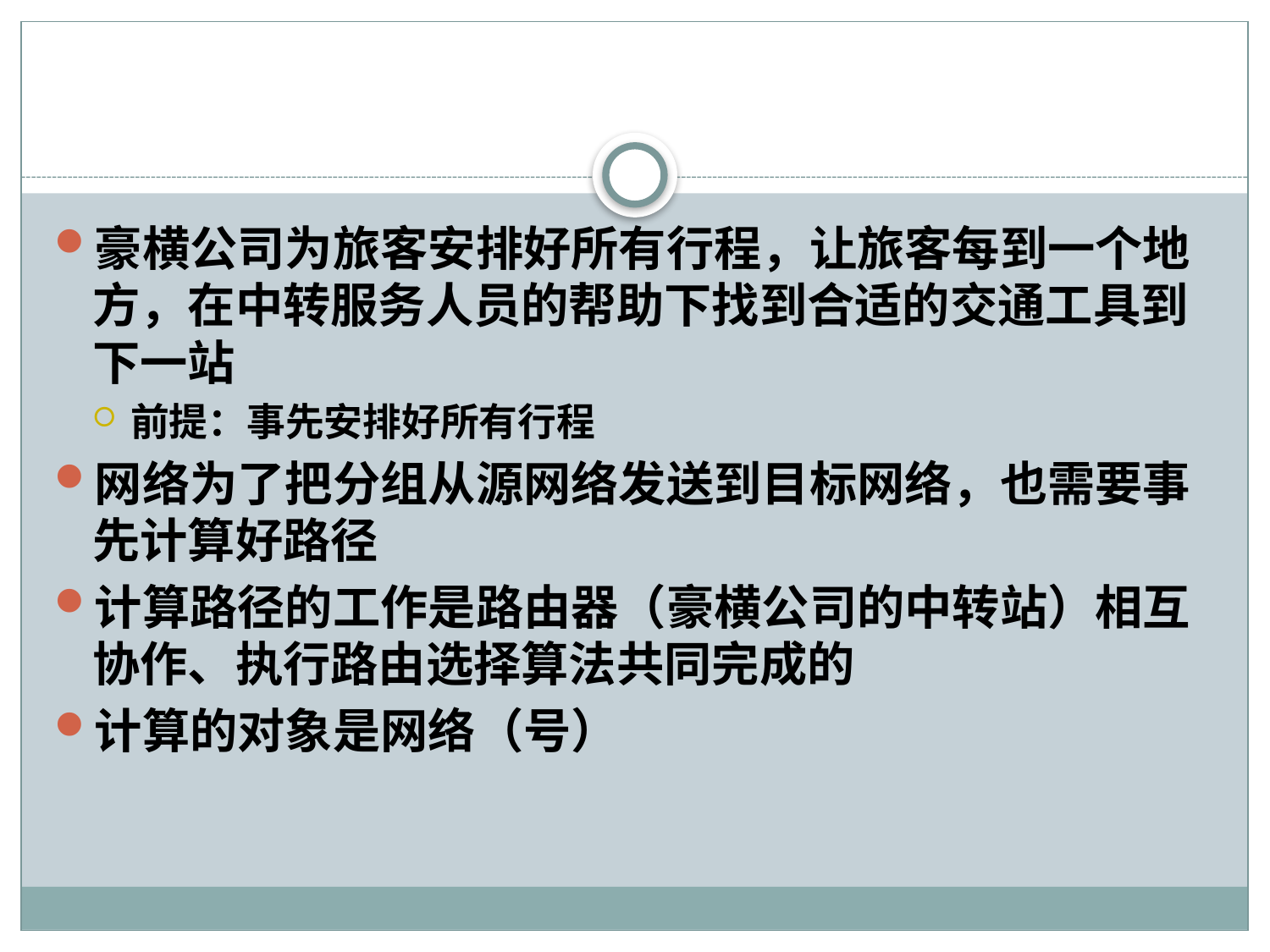

#
豪横公司为旅客安排好所有行程，让旅客每到一个地方，在中转服务人员的帮助下找到合适的交通工具到下一站
前提：事先安排好所有行程
网络为了把分组从源网络发送到目标网络，也需要事先计算好路径
计算路径的工作是路由器（豪横公司的中转站）相互协作、执行路由选择算法共同完成的
计算的对象是网络（号）